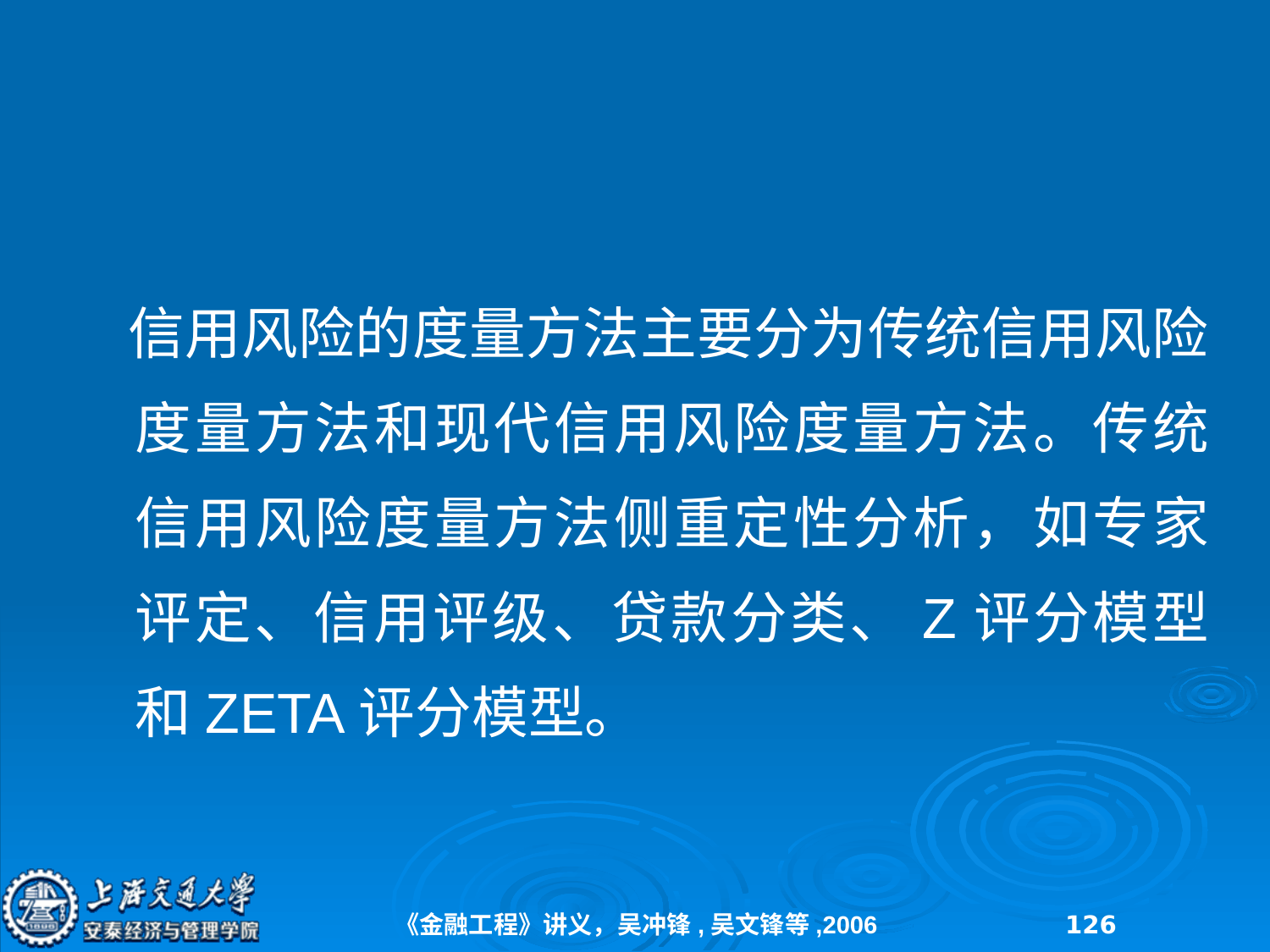

#
  信用风险的度量方法主要分为传统信用风险度量方法和现代信用风险度量方法。传统信用风险度量方法侧重定性分析，如专家评定、信用评级、贷款分类、Z评分模型和ZETA评分模型。